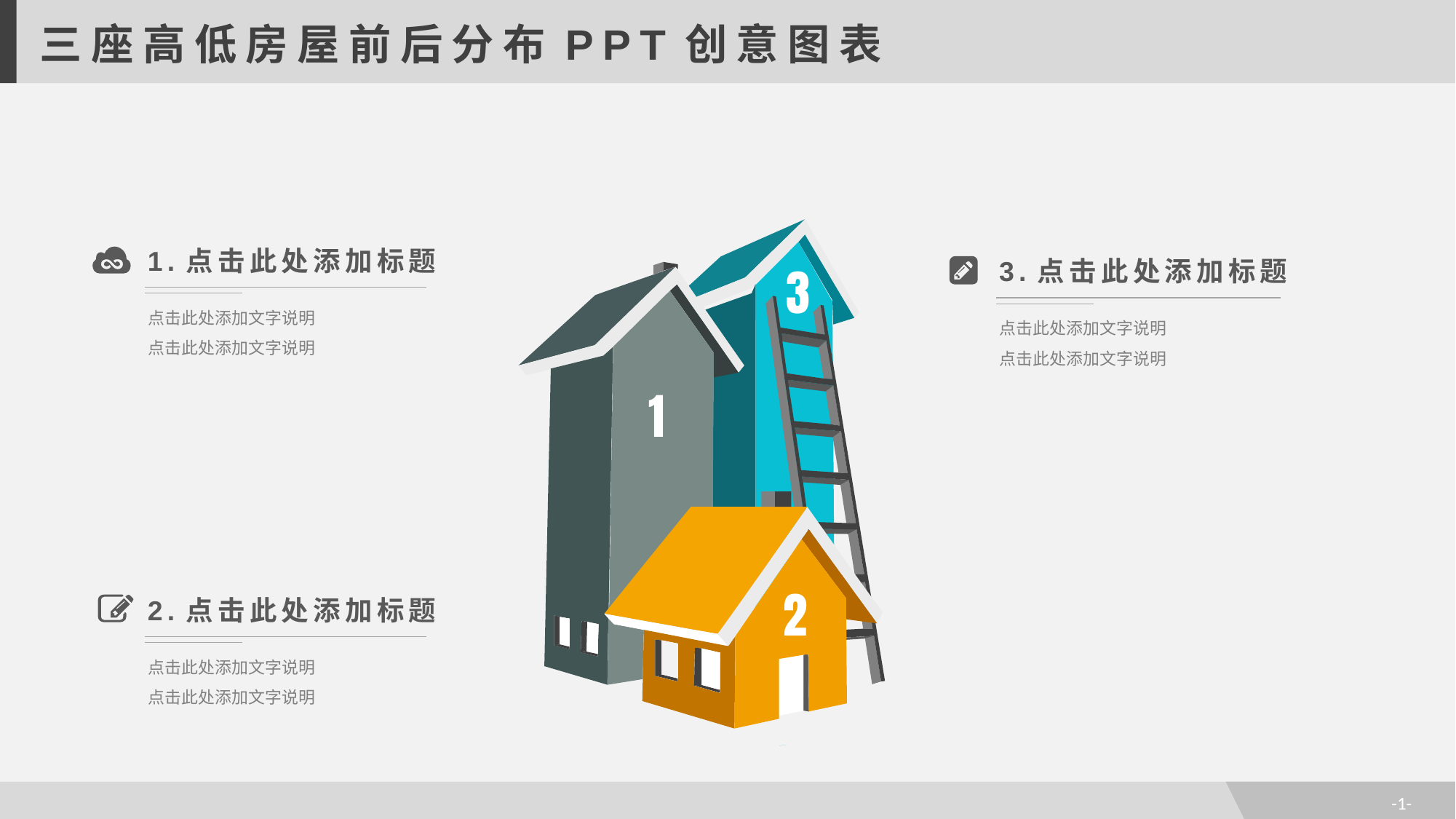

三座高低房屋前后分布PPT创意图表

1.点击此处添加标题

点击此处添加文字说明
点击此处添加文字说明

3.点击此处添加标题

点击此处添加文字说明
点击此处添加文字说明
3

1

2
2.点击此处添加标题

点击此处添加文字说明
点击此处添加文字说明

-1-